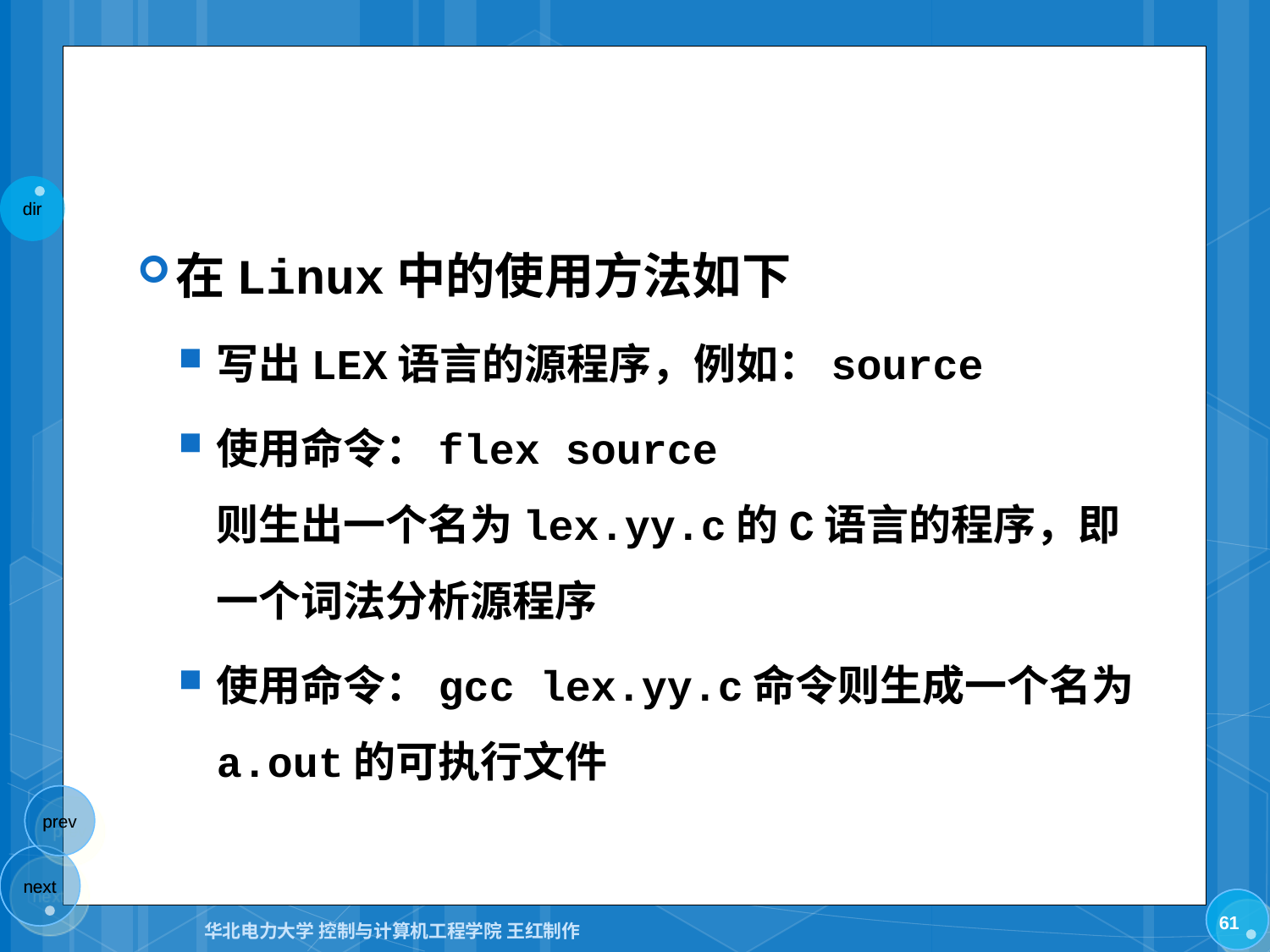

#
在Linux中的使用方法如下
写出LEX语言的源程序，例如：source
使用命令：flex source
则生出一个名为lex.yy.c的C语言的程序，即一个词法分析源程序
使用命令：gcc lex.yy.c命令则生成一个名为a.out的可执行文件
61
华北电力大学 控制与计算机工程学院 王红制作